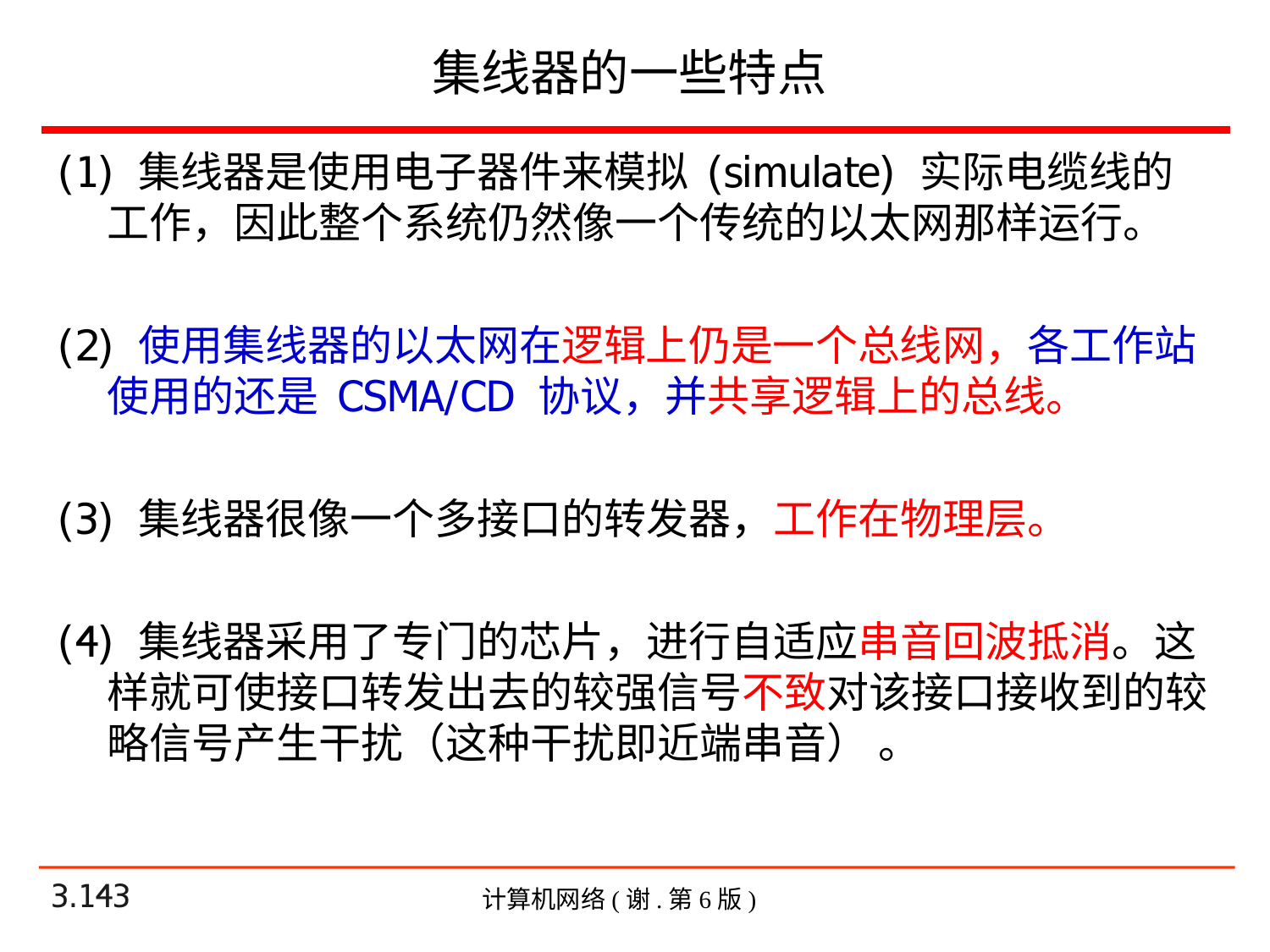

# 集线器的一些特点
(1) 集线器是使用电子器件来模拟 (simulate) 实际电缆线的工作，因此整个系统仍然像一个传统的以太网那样运行。

(2) 使用集线器的以太网在逻辑上仍是一个总线网，各工作站使用的还是 CSMA/CD 协议，并共享逻辑上的总线。

(3) 集线器很像一个多接口的转发器，工作在物理层。

(4) 集线器采用了专门的芯片，进行自适应串音回波抵消。这样就可使接口转发出去的较强信号不致对该接口接收到的较略信号产生干扰（这种干扰即近端串音） 。